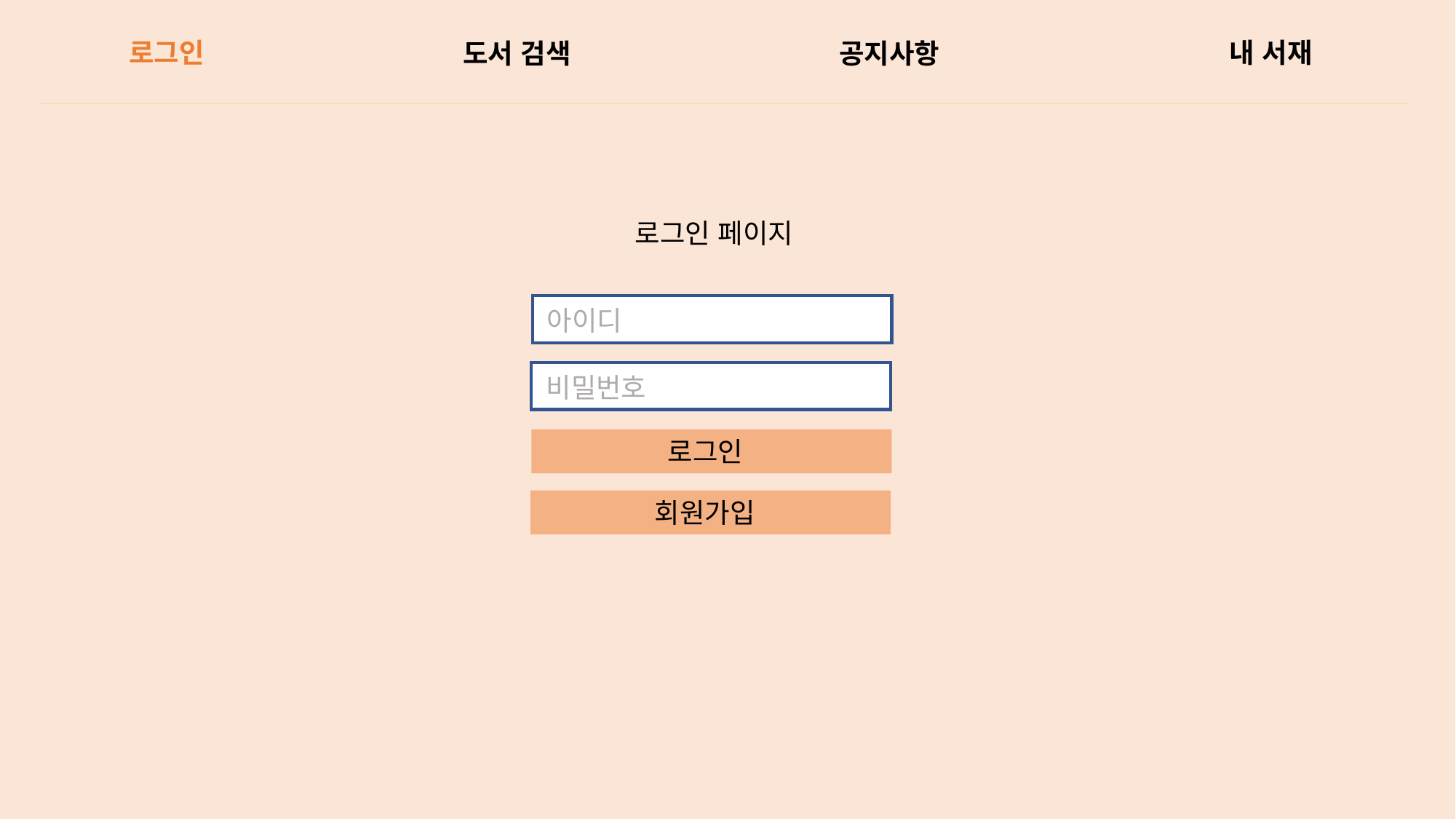

로그인
내 서재
도서 검색
공지사항
로그인 페이지

아이디

비밀번호

로그인
회원가입